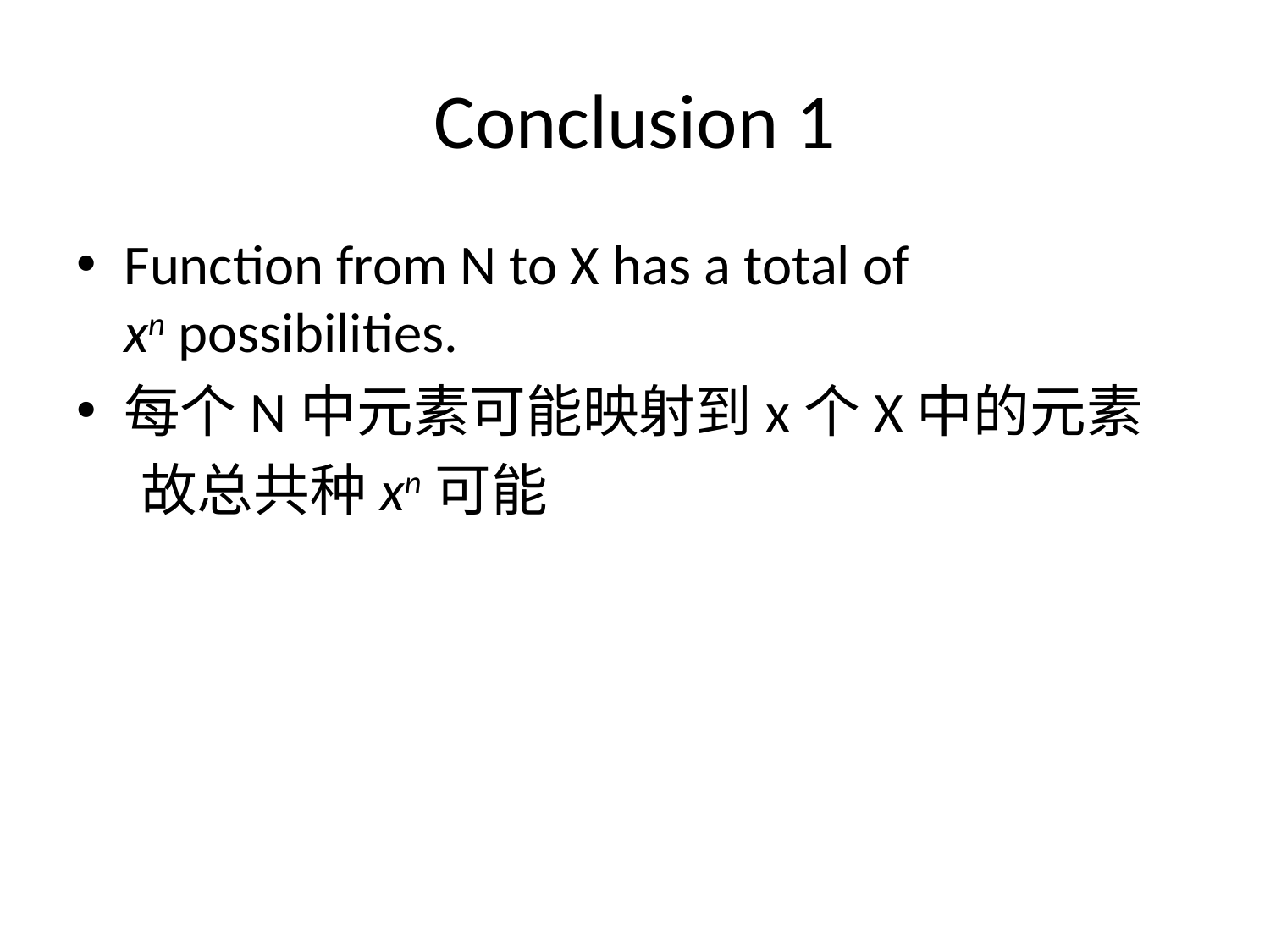

# Conclusion 1
Function from N to X has a total of xn possibilities.
每个N中元素可能映射到x个X中的元素
    故总共种xn可能